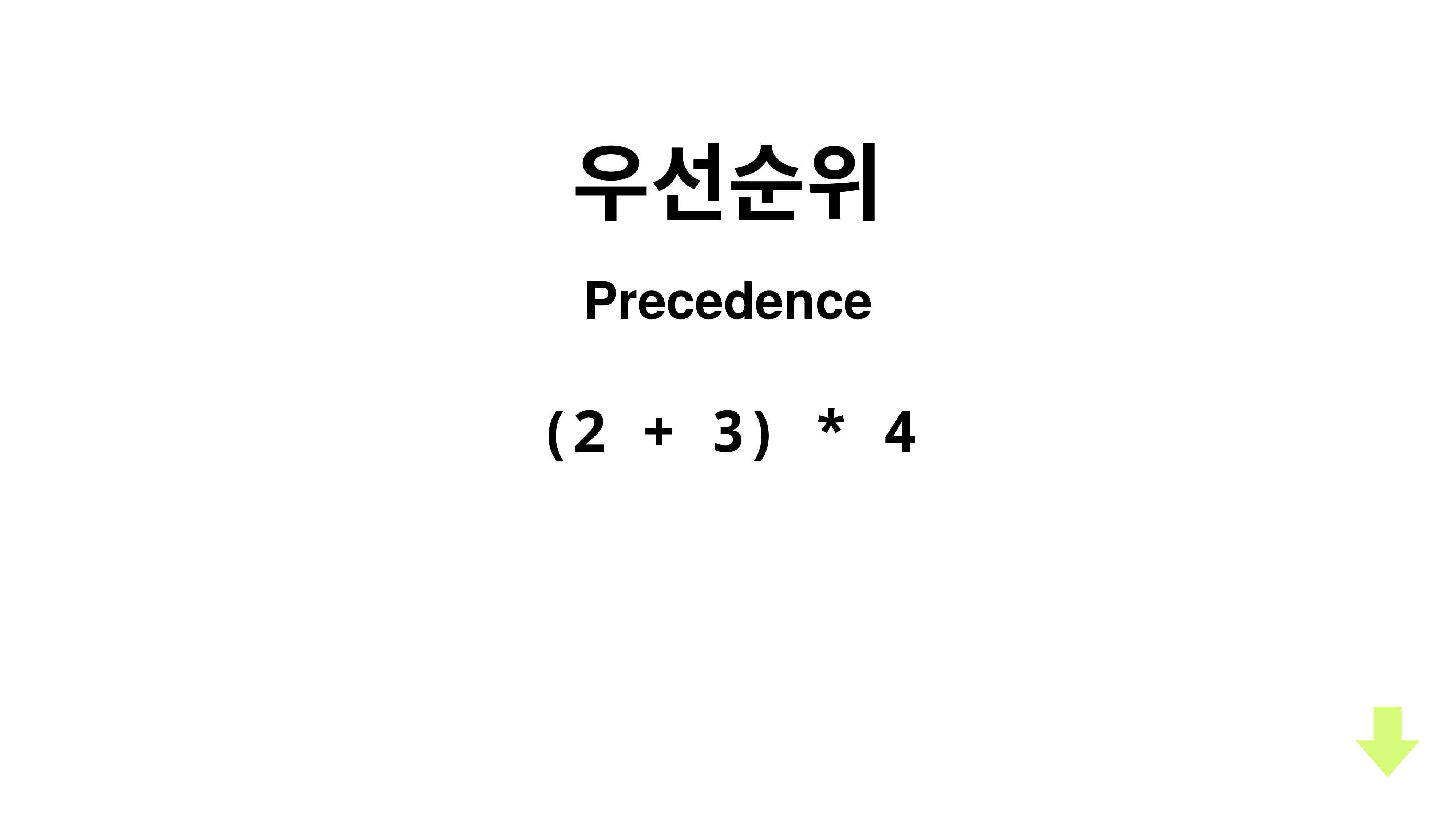

우선순위
Precedence
(2 + 3) * 4